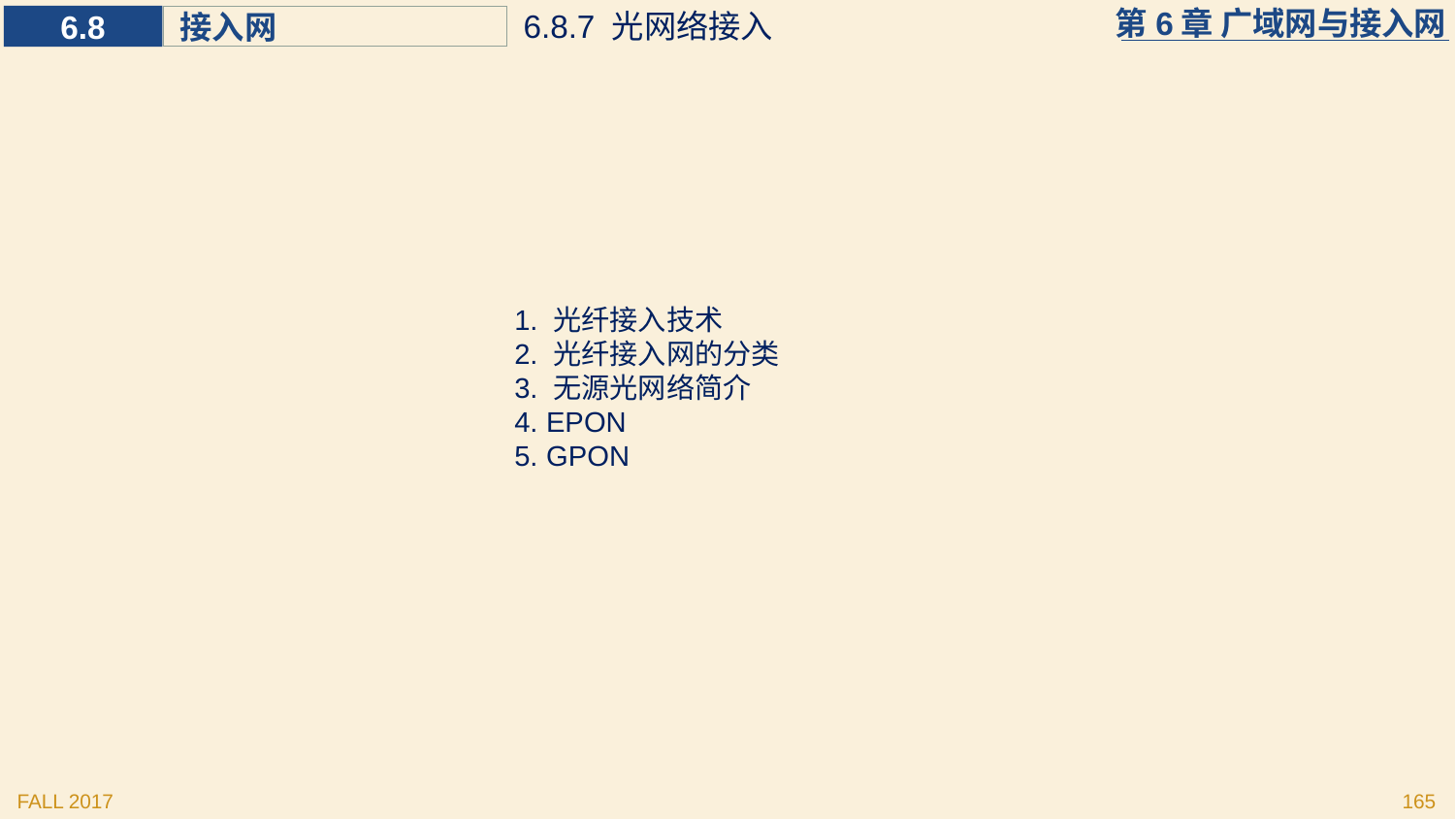

6.8.7 光网络接入
1. 光纤接入技术
2. 光纤接入网的分类
3. 无源光网络简介
4. EPON
5. GPON